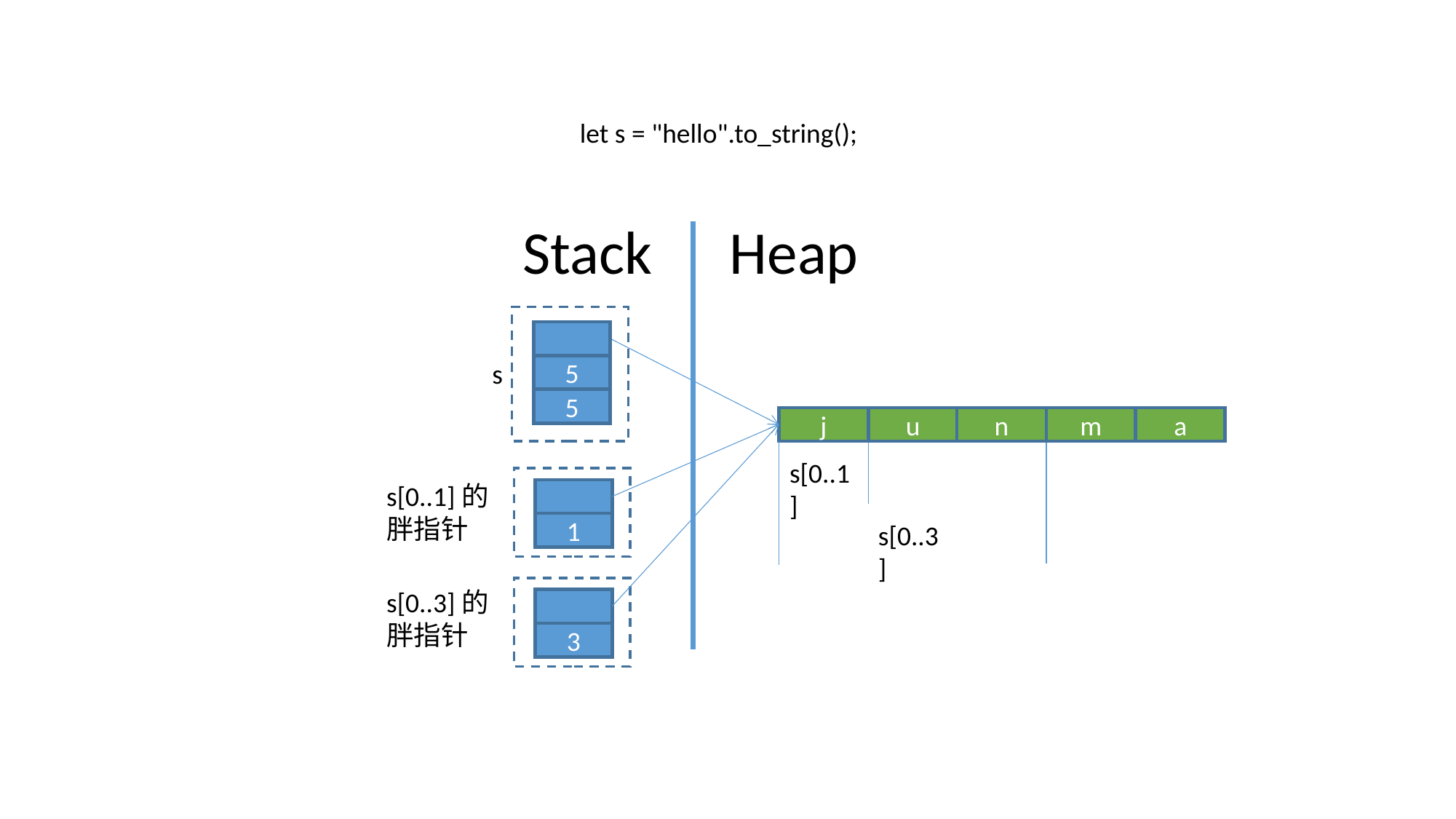

let s = "hello".to_string();
Stack
Heap

5
5
s
j
u
n
m
a
s[0..1]

1
s[0..1]的胖指针
s[0..3]

3
s[0..3]的胖指针